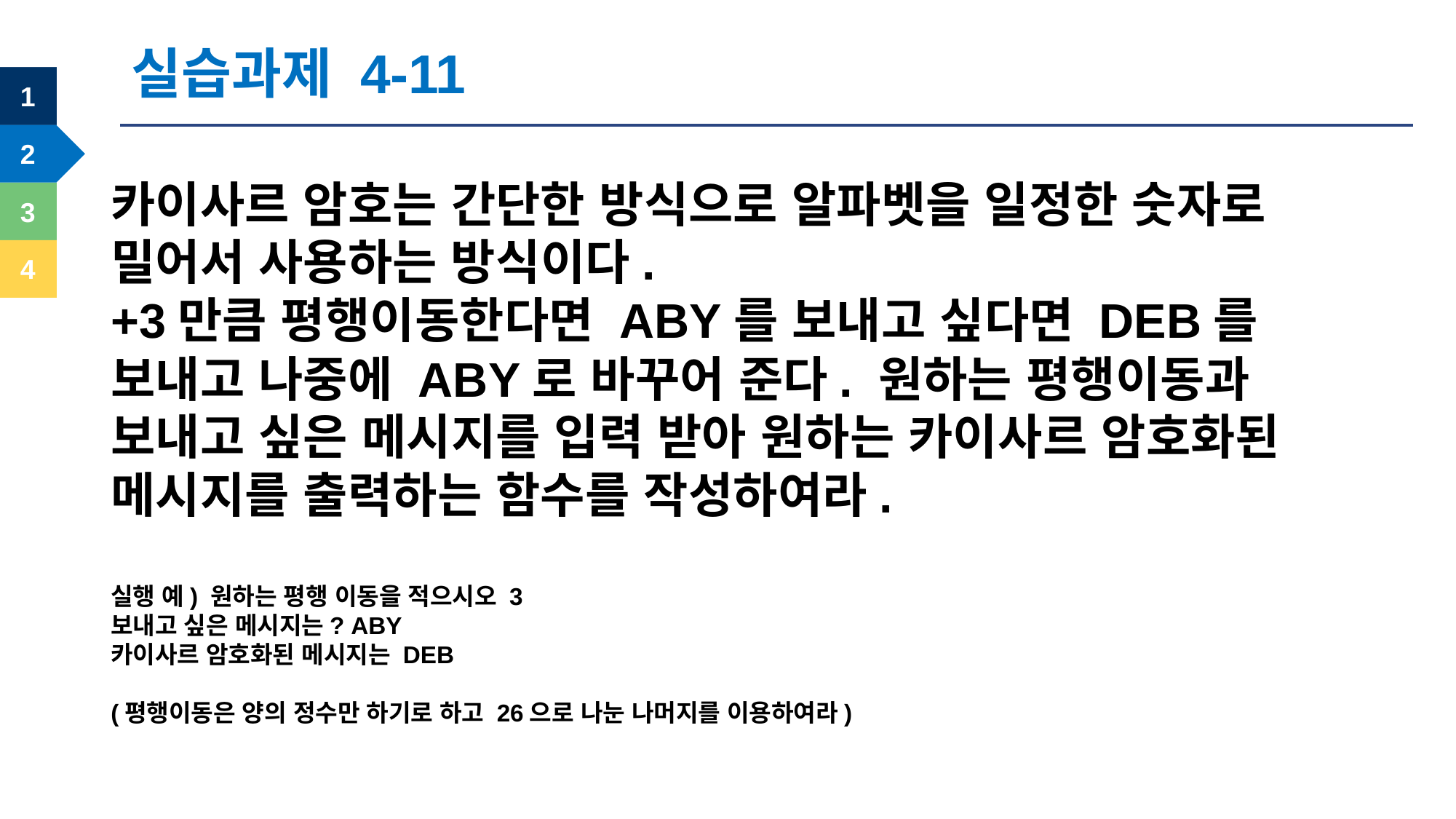

실습과제 4-11
카이사르 암호는 간단한 방식으로 알파벳을 일정한 숫자로 밀어서 사용하는 방식이다.
+3만큼 평행이동한다면 ABY를 보내고 싶다면 DEB를 보내고 나중에 ABY로 바꾸어 준다. 원하는 평행이동과 보내고 싶은 메시지를 입력 받아 원하는 카이사르 암호화된 메시지를 출력하는 함수를 작성하여라.

실행 예) 원하는 평행 이동을 적으시오 3
보내고 싶은 메시지는? ABY
카이사르 암호화된 메시지는 DEB

(평행이동은 양의 정수만 하기로 하고 26으로 나눈 나머지를 이용하여라)